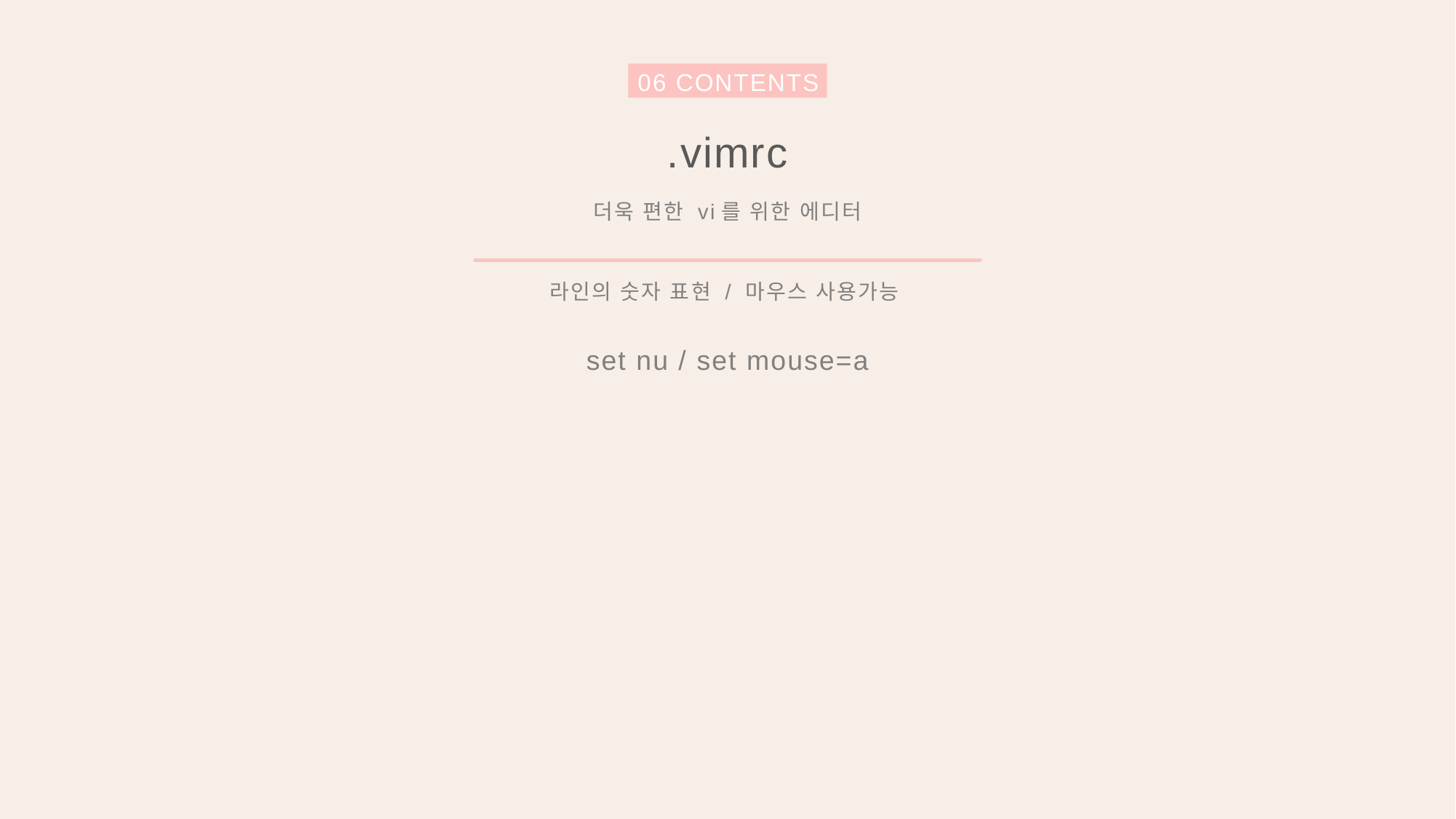

06 CONTENTS
.vimrc
더욱 편한 vi를 위한 에디터
라인의 숫자 표현 / 마우스 사용가능
set nu / set mouse=a